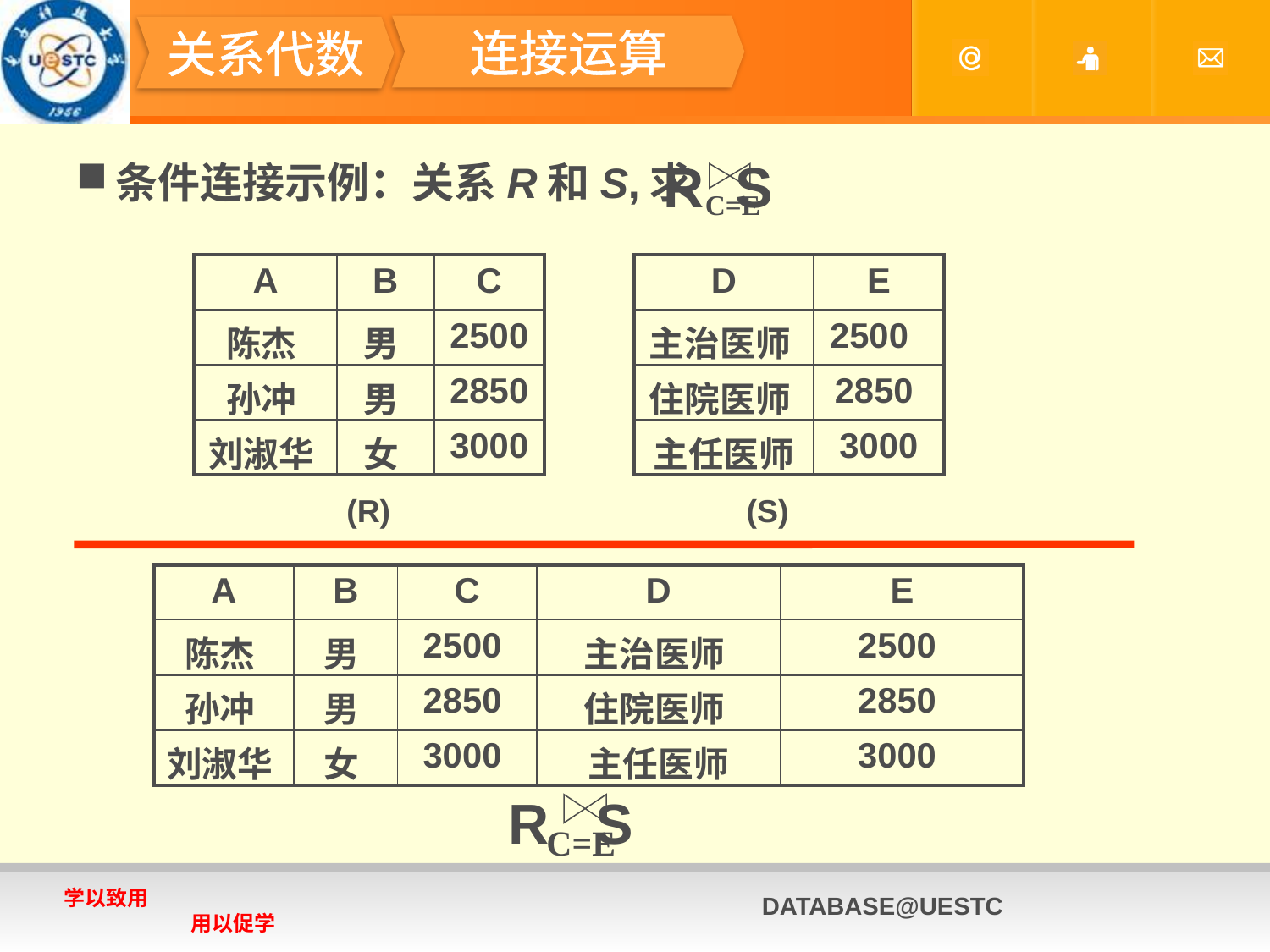

#
连接运算
关系代数
 R  S

C=E
条件连接示例：关系R和S,求

| A | B | C |
| --- | --- | --- |
| 陈杰 | 男 | 2500 |
| 孙冲 | 男 | 2850 |
| 刘淑华 | 女 | 3000 |
| D | E |
| --- | --- |
| 主治医师 | 2500 |
| 住院医师 | 2850 |
| 主任医师 | 3000 |
(R)
(S)

| A | B | C | D | E |
| --- | --- | --- | --- | --- |
| 陈杰 | 男 | 2500 | 主治医师 | 2500 |
| 孙冲 | 男 | 2850 | 住院医师 | 2850 |
| 刘淑华 | 女 | 3000 | 主任医师 | 3000 |
 R   S

  C=E